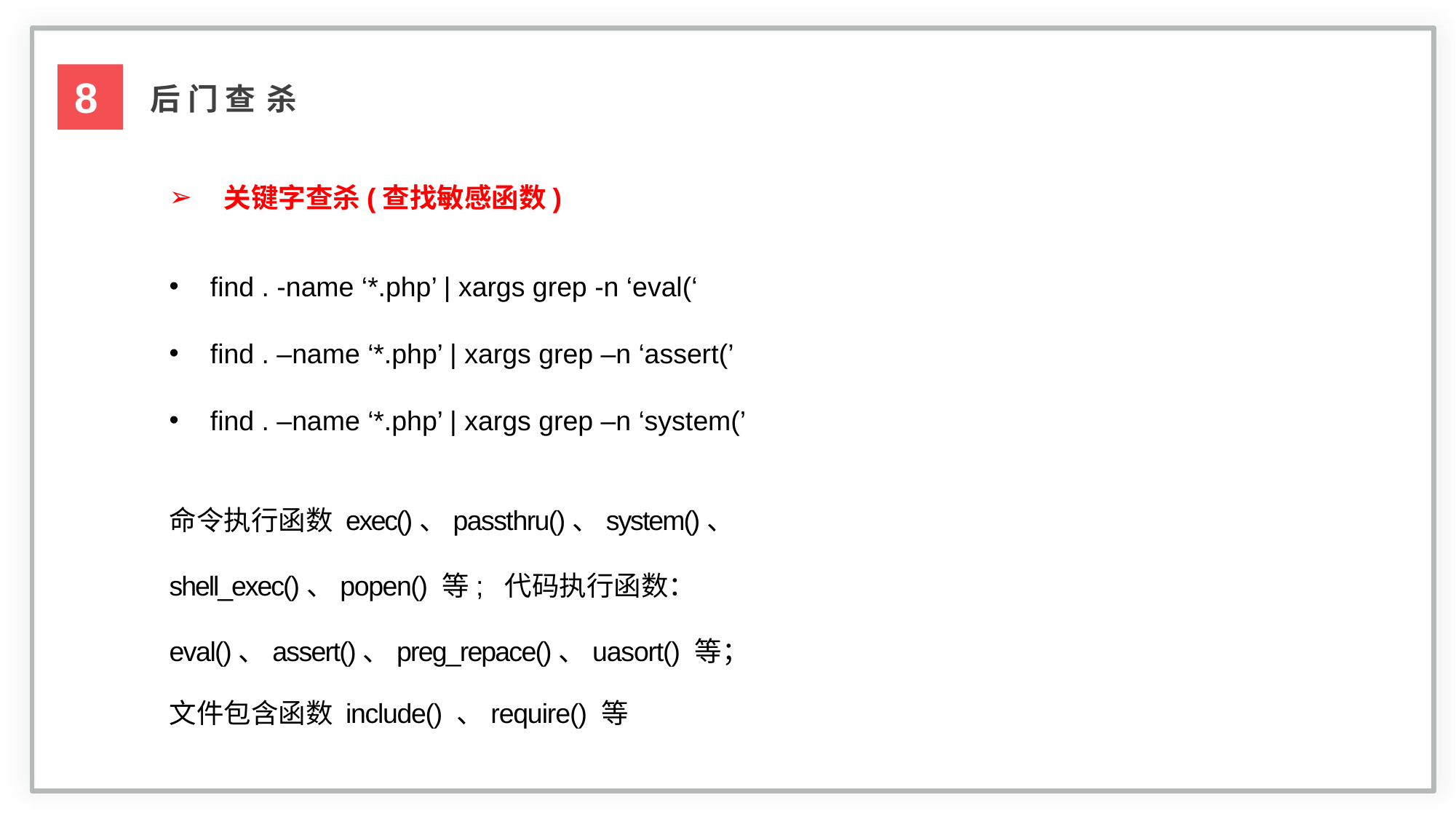

83
后 门 查 杀
关键字查杀(查找敏感函数)

find . -name ‘*.php’ | xargs grep -n ‘eval(‘

find . –name ‘*.php’ | xargs grep –n ‘assert(’

find . –name ‘*.php’ | xargs grep –n ‘system(’

命令执行函数exec()、passthru()、system()、 shell_exec()、popen() 等;  代码执行函数：eval()、assert()、preg_repace()、uasort() 等；

文件包含函数include() 、require() 等